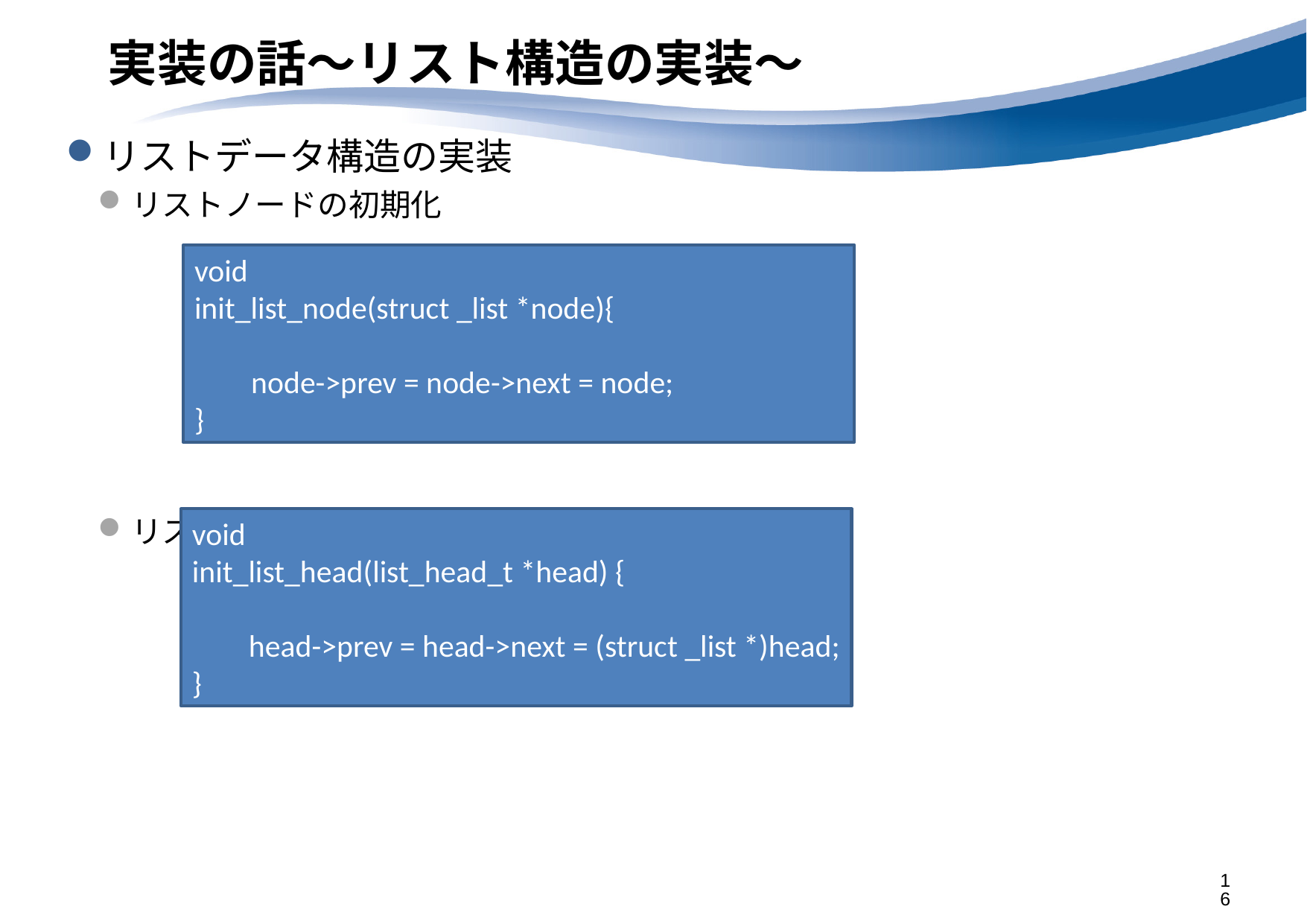

# 実装の話～リスト構造の実装～
リストデータ構造の実装
リストノードの初期化

リストヘッドの初期化
void
init_list_node(struct _list *node){

        node->prev = node->next = node;
}
void
init_list_head(list_head_t *head) {

        head->prev = head->next = (struct _list *)head;
}
16